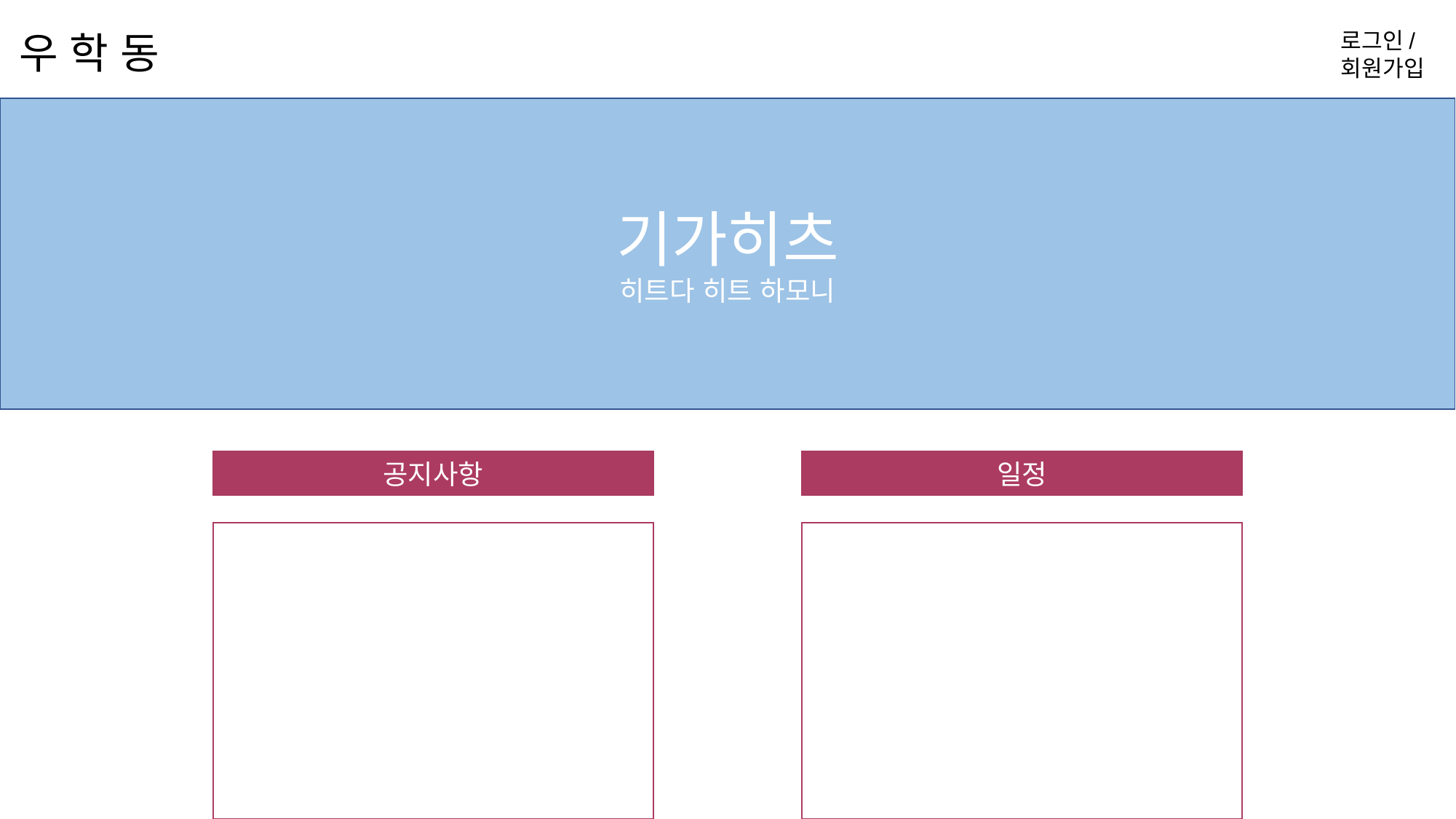

우 학 동
로그인/
회원가입
기가히츠
히트다 히트 하모니
공지사항
일정